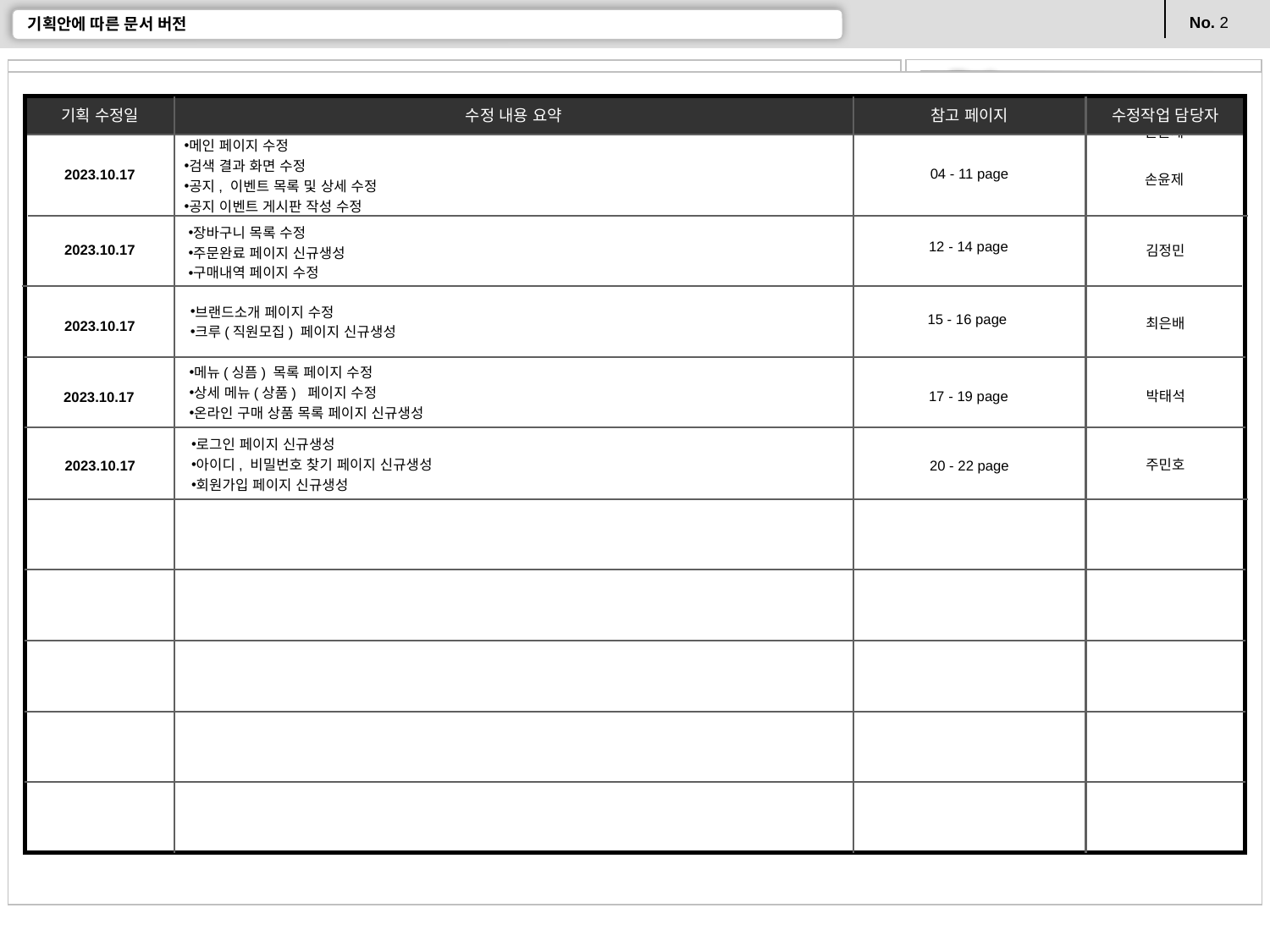

# 기획안에 따른 문서 버전

손윤제
기획 수정일
수정 내용 요약
참고 페이지
수정작업 담당자
2023.10.17
04 - 11 page
메인 페이지 수정
검색 결과 화면 수정
공지, 이벤트 목록 및 상세 수정
공지 이벤트 게시판 작성 수정

손윤제
12 - 14 page
2023.10.17
김정민
장바구니 목록 수정
주문완료 페이지 신규생성
구매내역 페이지 수정
15 - 16 page
최은배
브랜드소개 페이지 수정
크루(직원모집) 페이지 신규생성
2023.10.17
메뉴(싱픔) 목록 페이지 수정
상세 메뉴(상품)  페이지 수정
온라인 구매 상품 목록 페이지 신규생성

2023.10.17
박태석
17 - 19 page
2023.10.17
로그인 페이지 신규생성
아이디, 비밀번호 찾기 페이지 신규생성
회원가입 페이지 신규생성

주민호
20 - 22 page